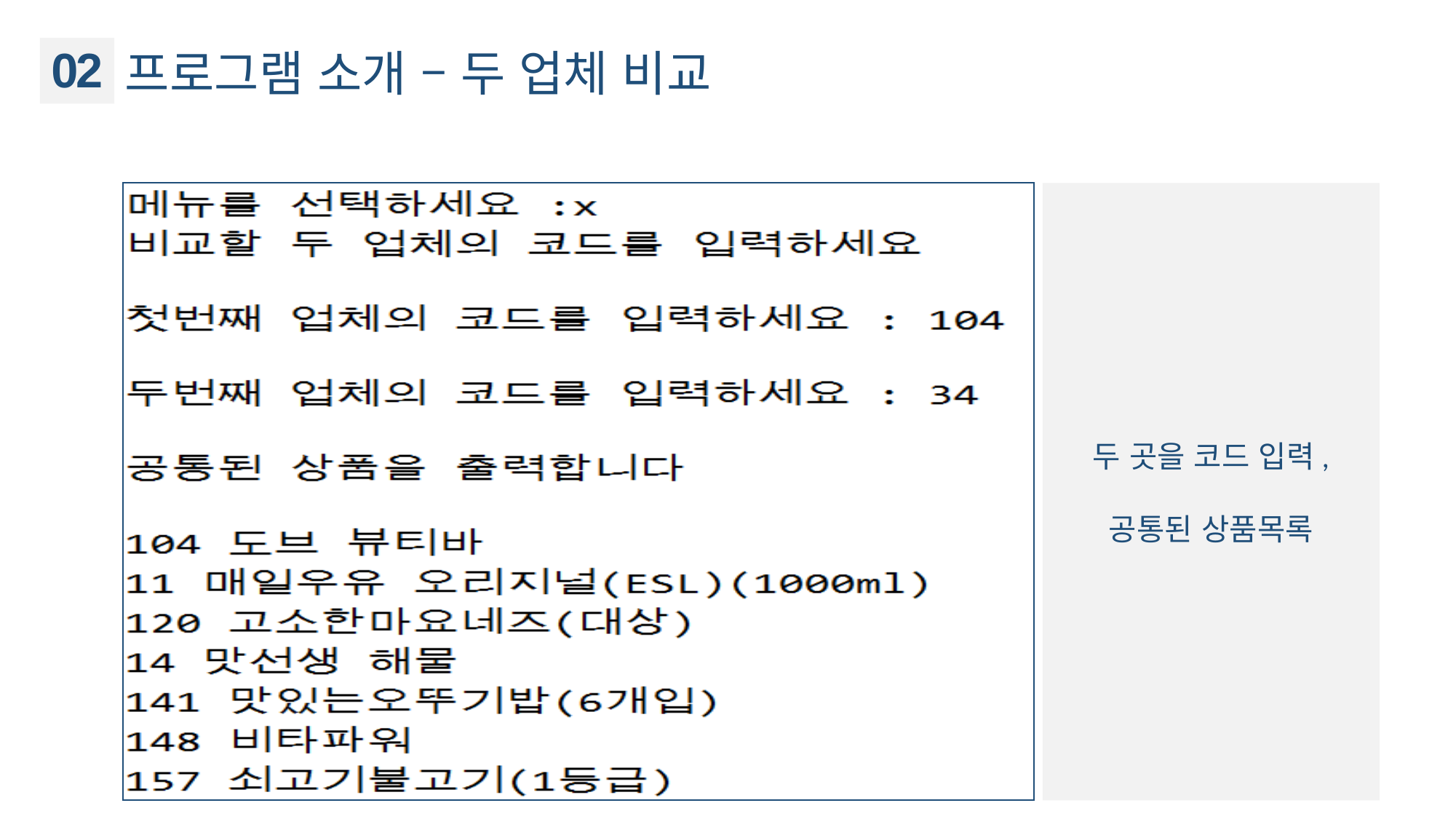

02

프로그램 소개 – 두 업체 비교

두 곳을 코드 입력,

공통된 상품목록